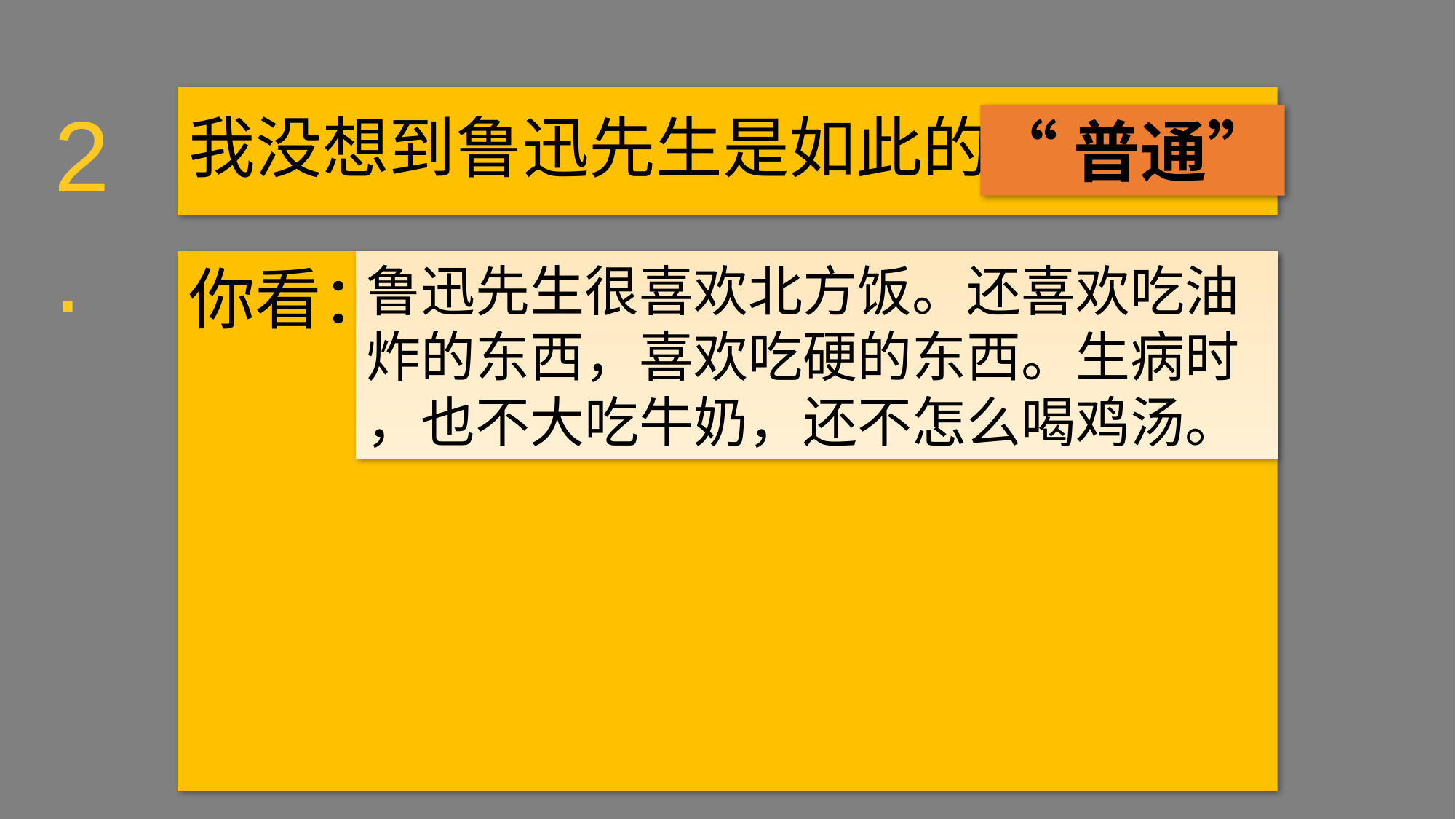

2.

# 我没想到鲁迅先生是如此的
“普通”

你看：
鲁迅先生很喜欢北方饭。还喜欢吃油炸的东西，喜欢吃硬的东西。生病时
，也不大吃牛奶，还不怎么喝鸡汤。